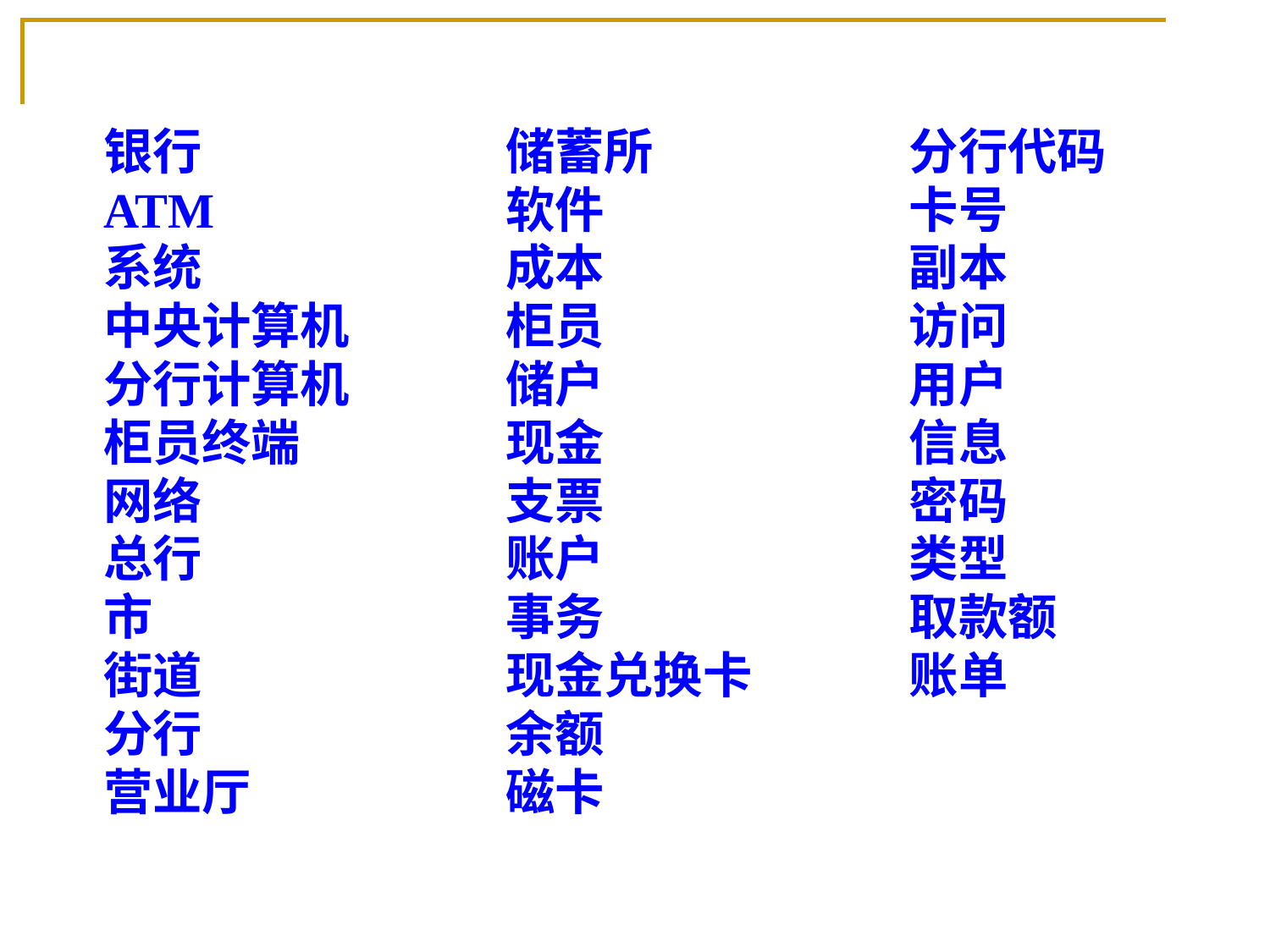

#
银行
ATM
系统
中央计算机
分行计算机
柜员终端
网络
总行
市
街道
分行
营业厅

储蓄所
软件
成本
柜员
储户
现金
支票
账户
事务
现金兑换卡
余额
磁卡

分行代码
卡号
副本
访问
用户
信息
密码
类型
取款额
账单